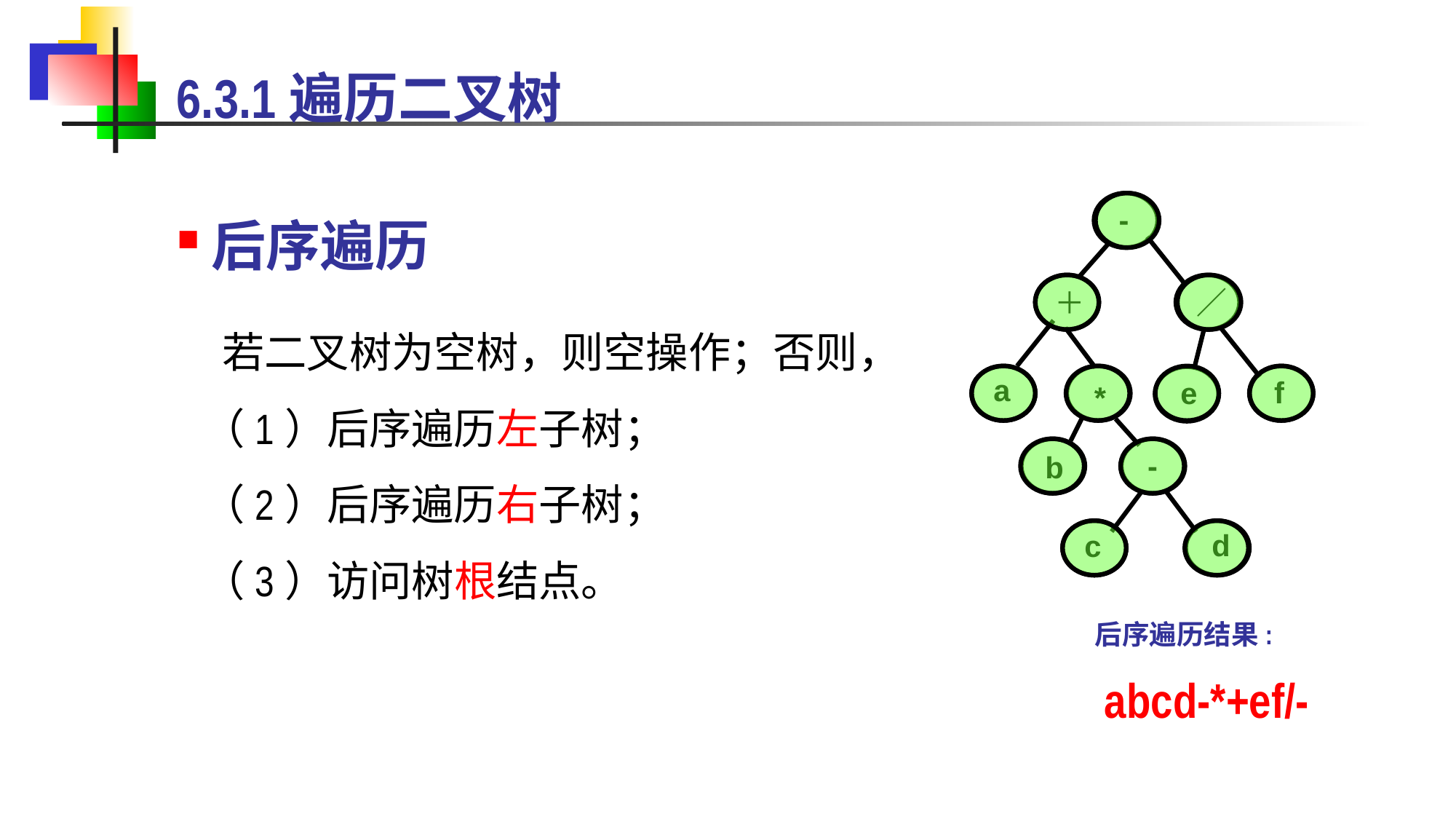

6.3.1遍历二叉树
后序遍历

-

＋
／

a

f
e
*

-
b

d
c

 若二叉树为空树，则空操作；否则，
（1）后序遍历左子树；
（2）后序遍历右子树；
（3）访问树根结点。

后序遍历结果:
abcd-*+ef/-